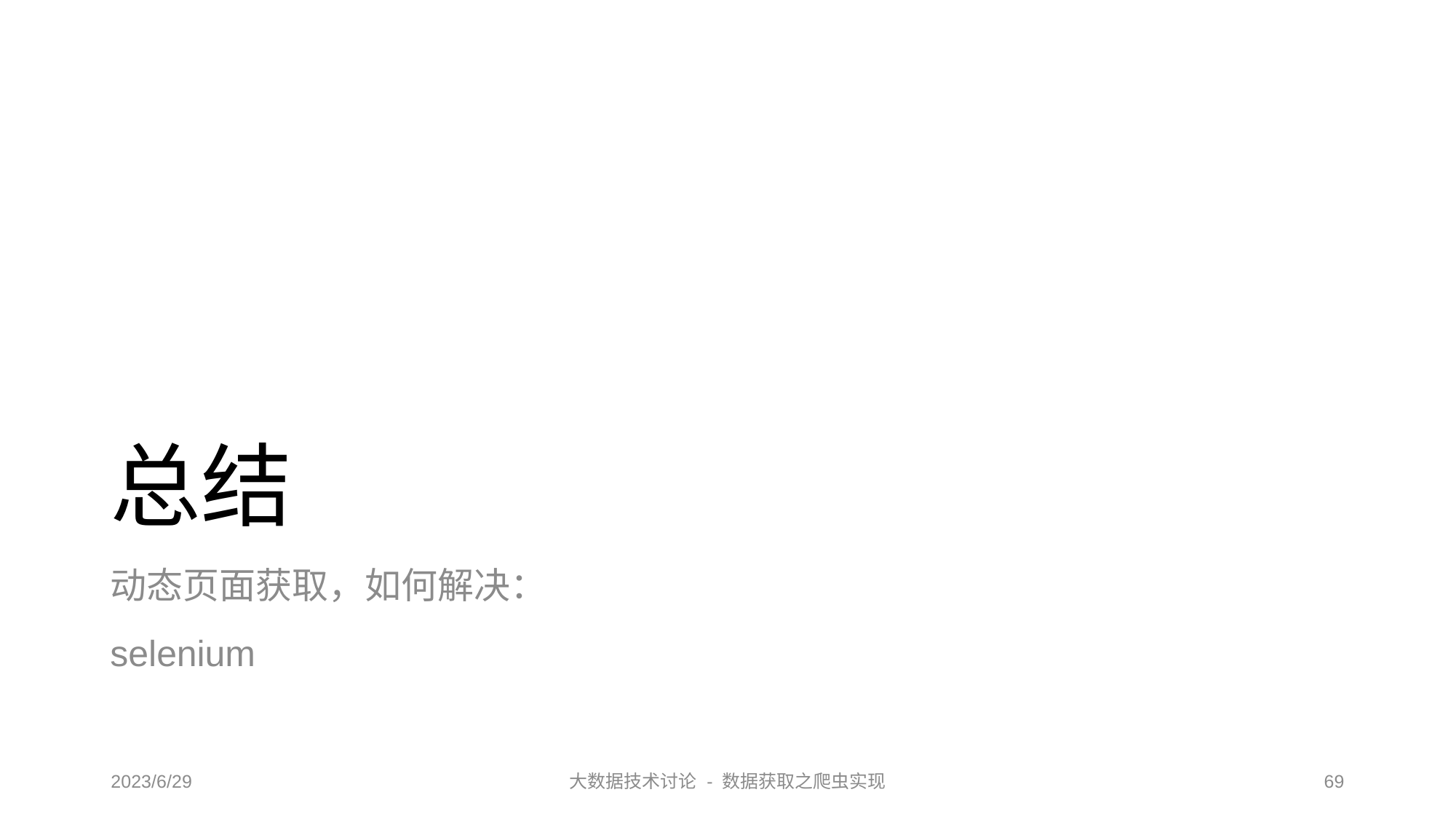

# 总结
动态页面获取，如何解决：
selenium
2023/6/29
大数据技术讨论 - 数据获取之爬虫实现
69